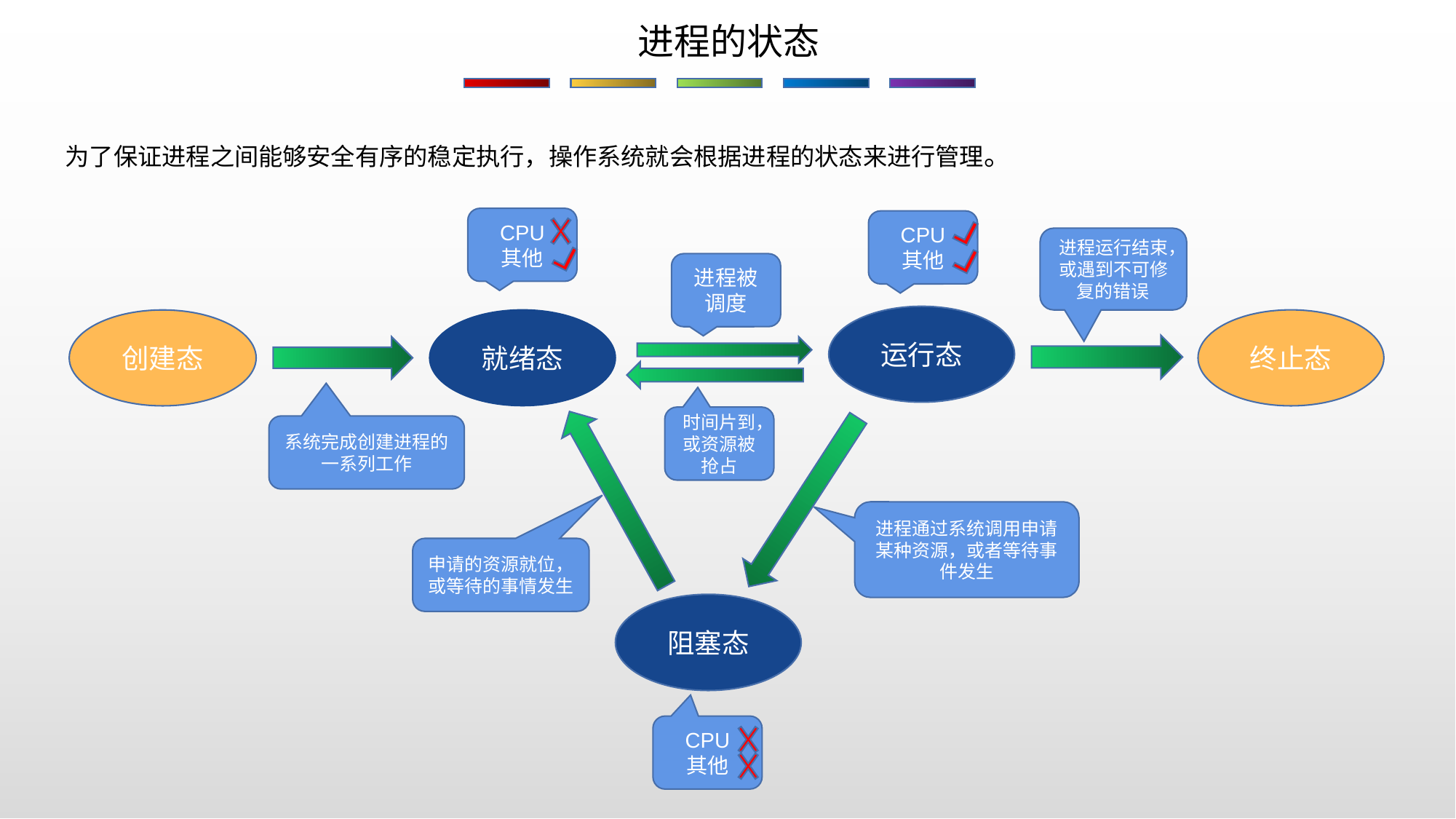

进程的状态

为了保证进程之间能够安全有序的稳定执行，操作系统就会根据进程的状态来进行管理。
CPU
其他

CPU
其他

进程运行结束，或遇到不可修复的错误

进程被调度
运行态
终止态
创建态
就绪态

时间片到，或资源被抢占
系统完成创建进程的一系列工作

进程通过系统调用申请某种资源，或者等待事件发生
申请的资源就位，或等待的事情发生
阻塞态
CPU
其他